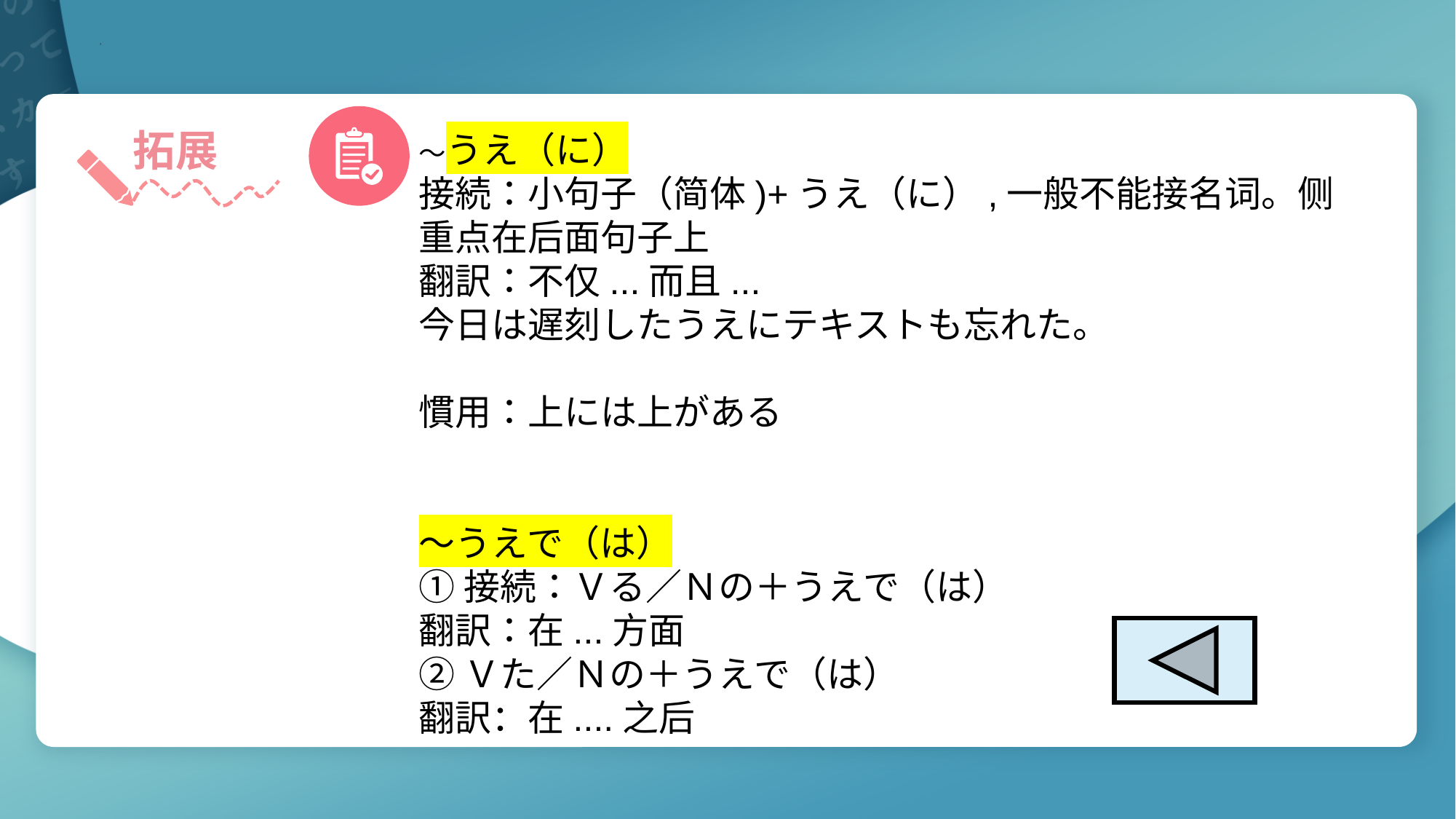

拓展

～うえ（に）
接続：小句子（简体)+うえ（に）,一般不能接名词。侧重点在后面句子上
翻訳：不仅...而且...
今日は遅刻したうえにテキストも忘れた。

慣用：上には上がある

～うえで（は）
①接続：Ｖる／Ｎの＋うえで（は）
翻訳：在...方面
②Ｖた／Ｎの＋うえで（は）
翻訳：在....之后